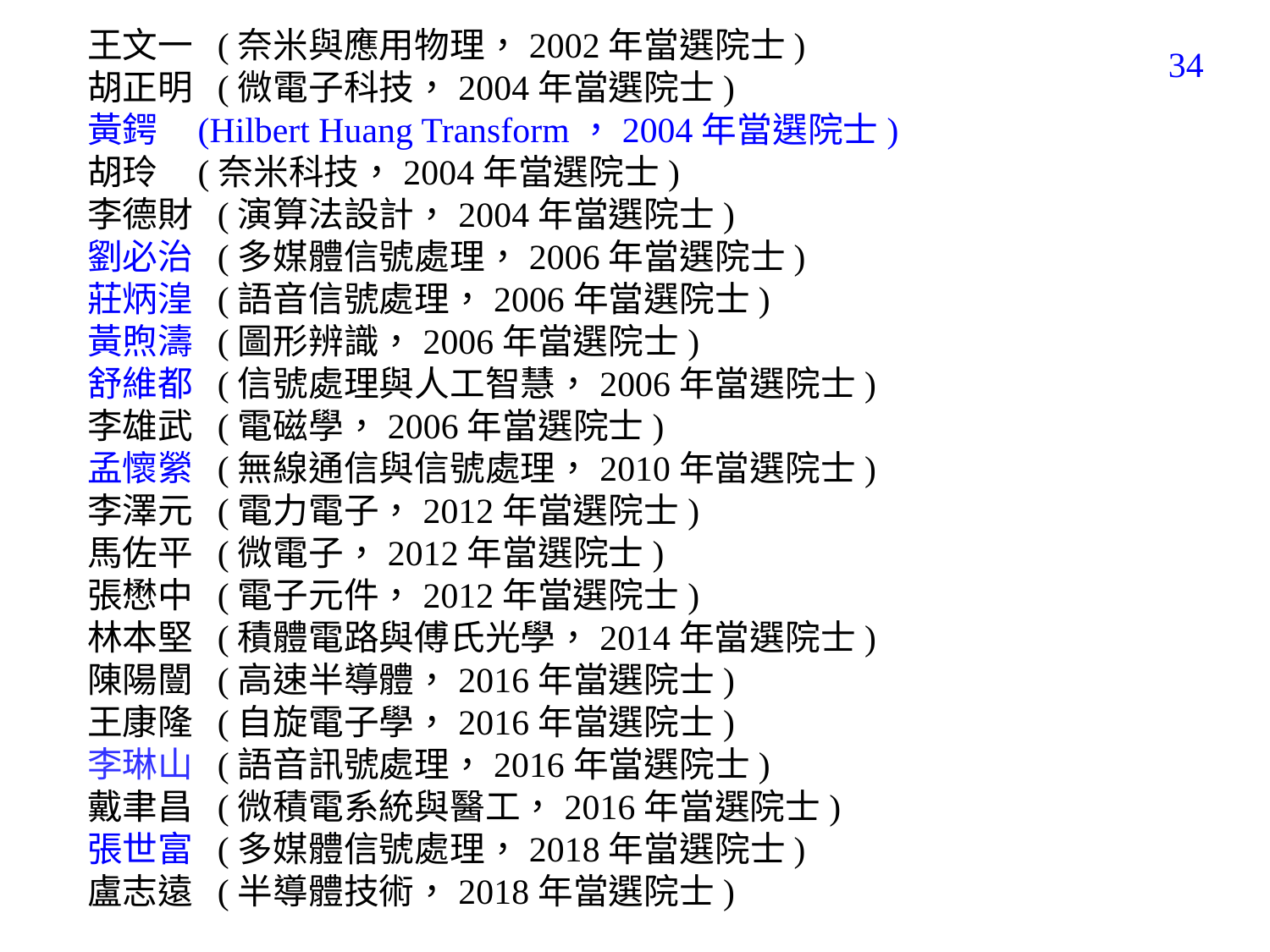

王文一  (奈米與應用物理，2002年當選院士)
胡正明  (微電子科技，2004年當選院士)
黃鍔    (Hilbert Huang Transform，2004年當選院士)
胡玲    (奈米科技，2004年當選院士)
李德財  (演算法設計，2004年當選院士)
劉必治  (多媒體信號處理，2006年當選院士)
莊炳湟  (語音信號處理，2006年當選院士)
黃煦濤  (圖形辨識，2006年當選院士)
舒維都  (信號處理與人工智慧，2006年當選院士)
李雄武  (電磁學，2006年當選院士)
孟懷縈  (無線通信與信號處理，2010年當選院士)
李澤元  (電力電子，2012年當選院士)
馬佐平  (微電子，2012年當選院士)
張懋中  (電子元件，2012年當選院士)
林本堅  (積體電路與傅氏光學，2014年當選院士)
陳陽闓  (高速半導體，2016年當選院士)
王康隆  (自旋電子學，2016年當選院士)
李琳山  (語音訊號處理，2016年當選院士)
戴聿昌  (微積電系統與醫工，2016年當選院士)
張世富  (多媒體信號處理，2018年當選院士)
盧志遠  (半導體技術，2018年當選院士)
34